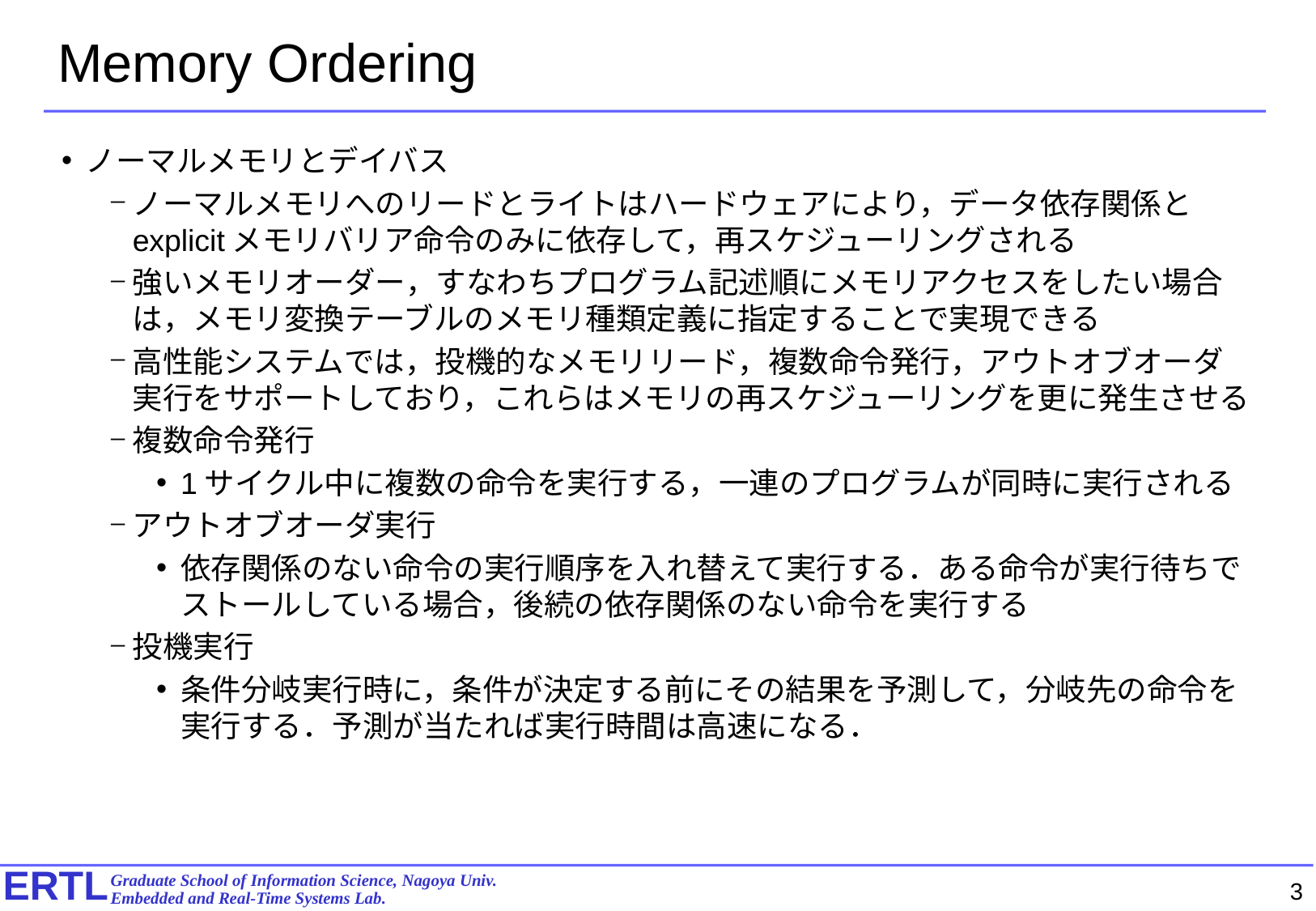

# Memory Ordering
ノーマルメモリとデイバス
ノーマルメモリへのリードとライトはハードウェアにより，データ依存関係とexplicitメモリバリア命令のみに依存して，再スケジューリングされる
強いメモリオーダー，すなわちプログラム記述順にメモリアクセスをしたい場合は，メモリ変換テーブルのメモリ種類定義に指定することで実現できる
高性能システムでは，投機的なメモリリード，複数命令発行，アウトオブオーダ実行をサポートしており，これらはメモリの再スケジューリングを更に発生させる
複数命令発行
1サイクル中に複数の命令を実行する，一連のプログラムが同時に実行される
アウトオブオーダ実行
依存関係のない命令の実行順序を入れ替えて実行する．ある命令が実行待ちでストールしている場合，後続の依存関係のない命令を実行する
投機実行
条件分岐実行時に，条件が決定する前にその結果を予測して，分岐先の命令を実行する．予測が当たれば実行時間は高速になる．
3